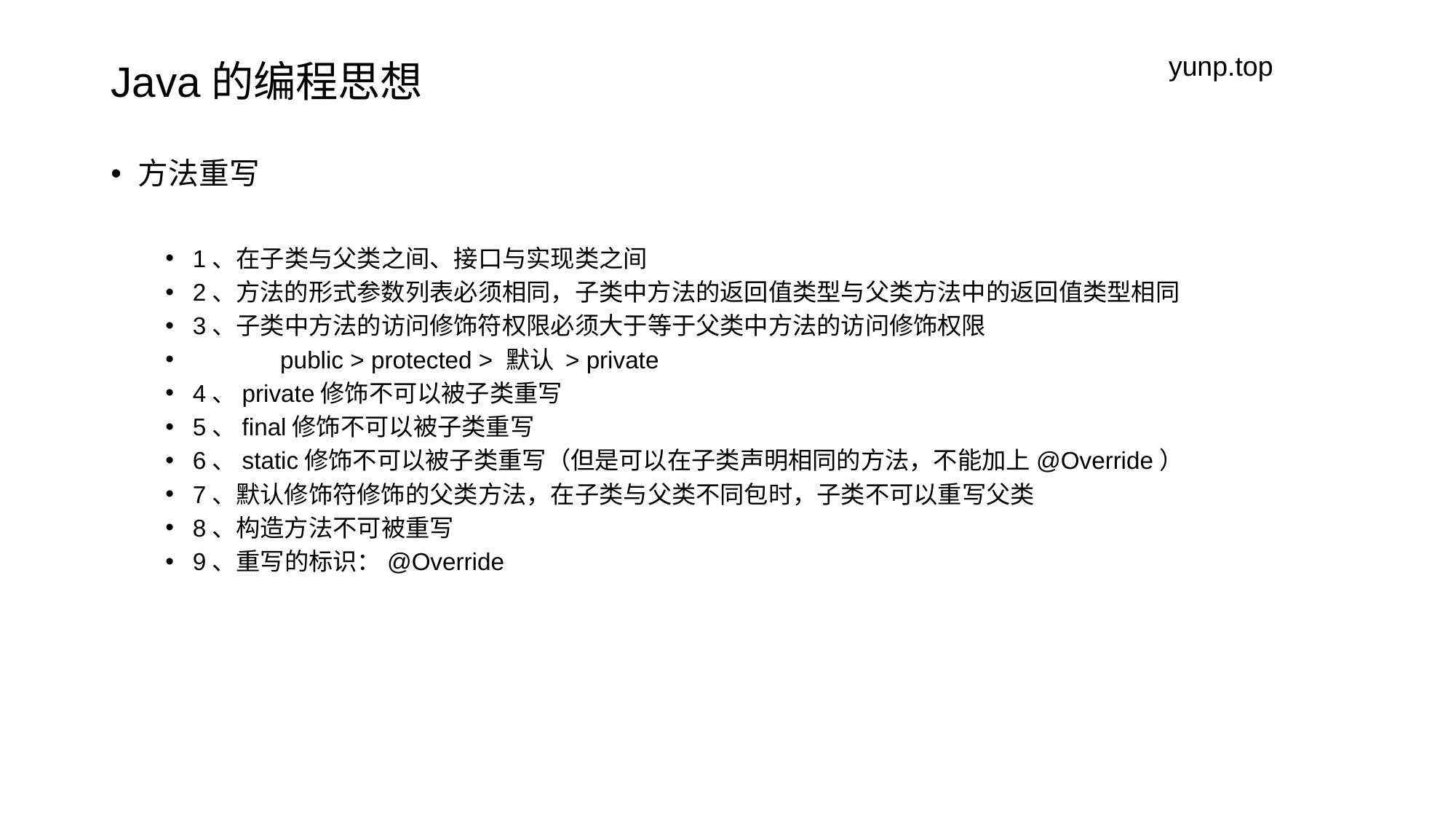

# Java的编程思想
yunp.top
方法重写

1、在子类与父类之间、接口与实现类之间
2、方法的形式参数列表必须相同，子类中方法的返回值类型与父类方法中的返回值类型相同
3、子类中方法的访问修饰符权限必须大于等于父类中方法的访问修饰权限
             public > protected > 默认 > private
4、private修饰不可以被子类重写
5、final修饰不可以被子类重写
6、static修饰不可以被子类重写（但是可以在子类声明相同的方法，不能加上@Override）
7、默认修饰符修饰的父类方法，在子类与父类不同包时，子类不可以重写父类
8、构造方法不可被重写
9、重写的标识：@Override